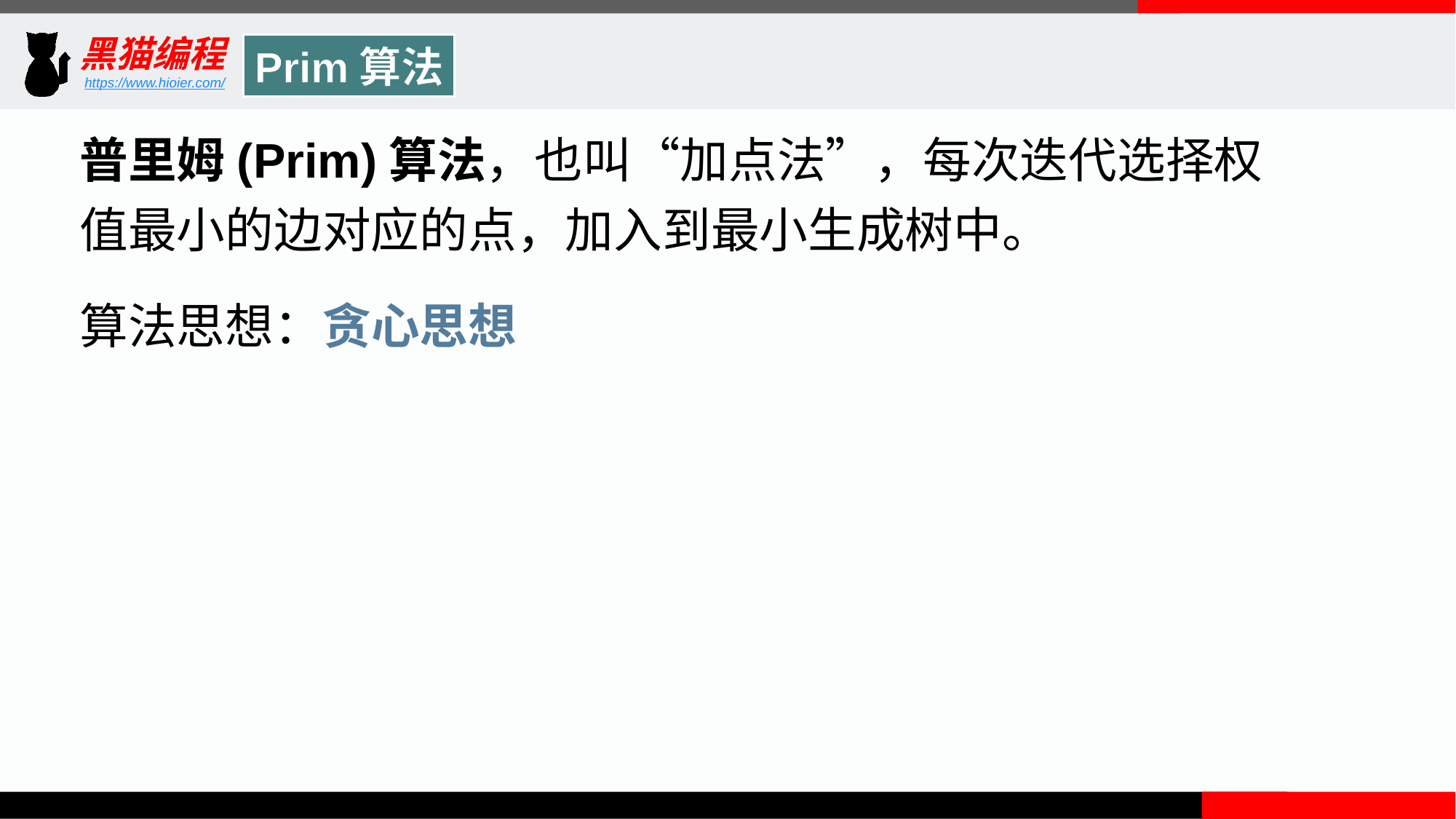

Prim算法
普里姆(Prim)算法，也叫“加点法”，每次迭代选择权值最小的边对应的点，加入到最小生成树中。
算法思想：贪心思想